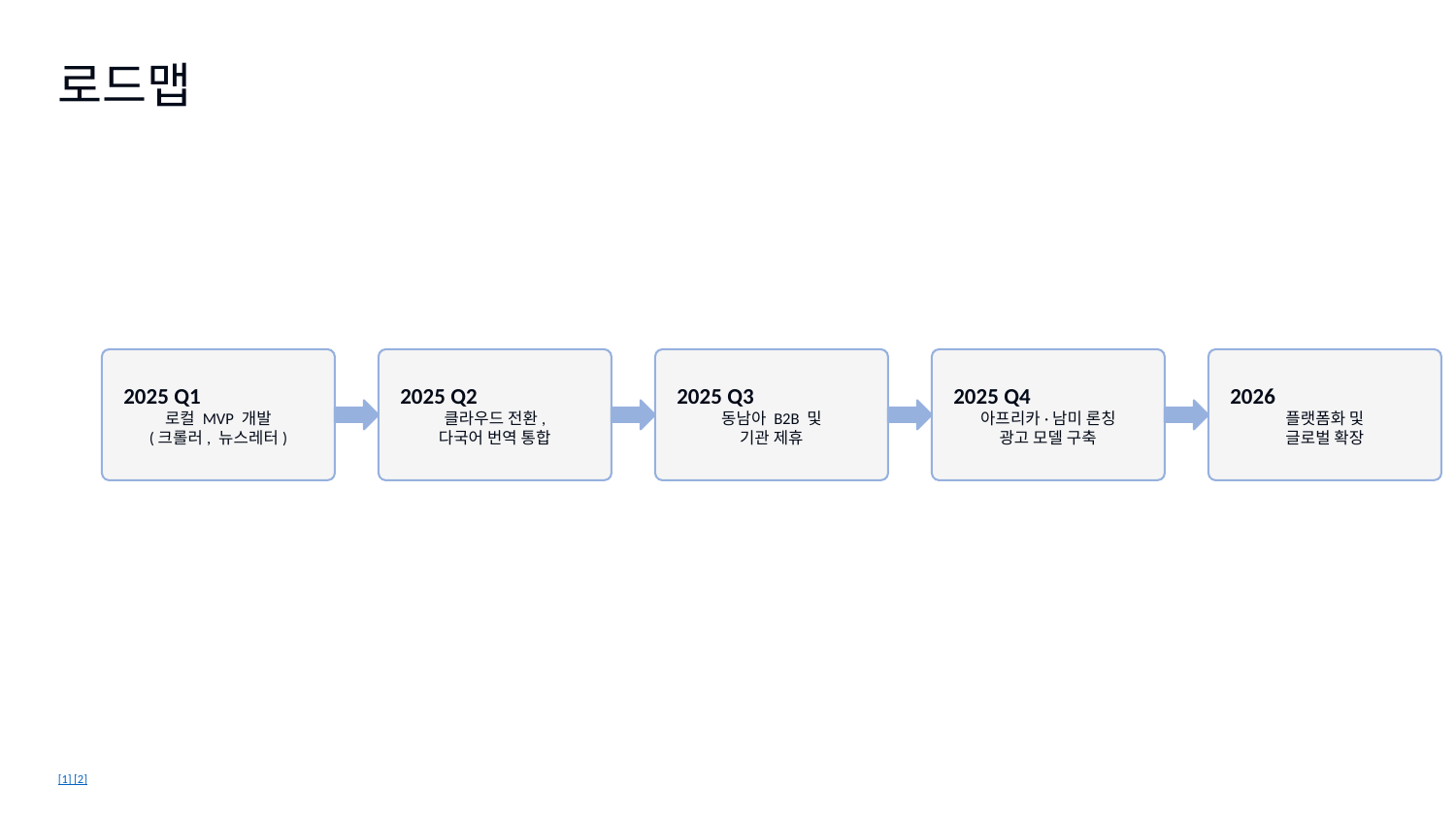

로드맵

2025 Q1
로컬 MVP 개발
(크롤러, 뉴스레터)
2025 Q2
클라우드 전환,
다국어 번역 통합
2025 Q3
동남아 B2B 및
기관 제휴
2025 Q4
아프리카·남미 론칭
광고 모델 구축
2026
플랫폼화 및
글로벌 확장

[1] [2]